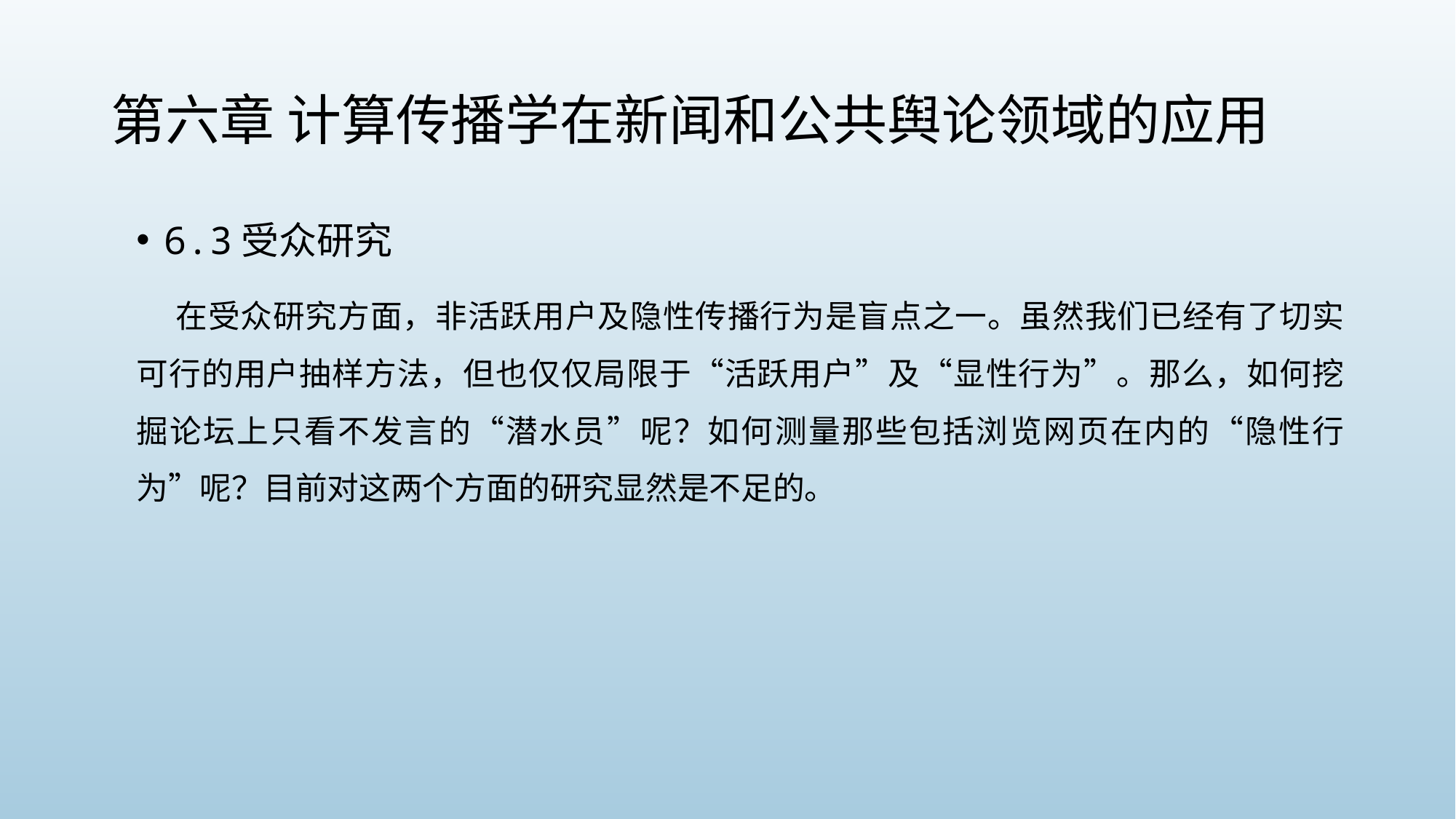

# 第六章 计算传播学在新闻和公共舆论领域的应用
6.3受众研究
    在受众研究方面，非活跃用户及隐性传播行为是盲点之一。虽然我们已经有了切实可行的用户抽样方法，但也仅仅局限于“活跃用户”及“显性行为”。那么，如何挖掘论坛上只看不发言的“潜水员”呢？如何测量那些包括浏览网页在内的“隐性行为”呢？目前对这两个方面的研究显然是不足的。